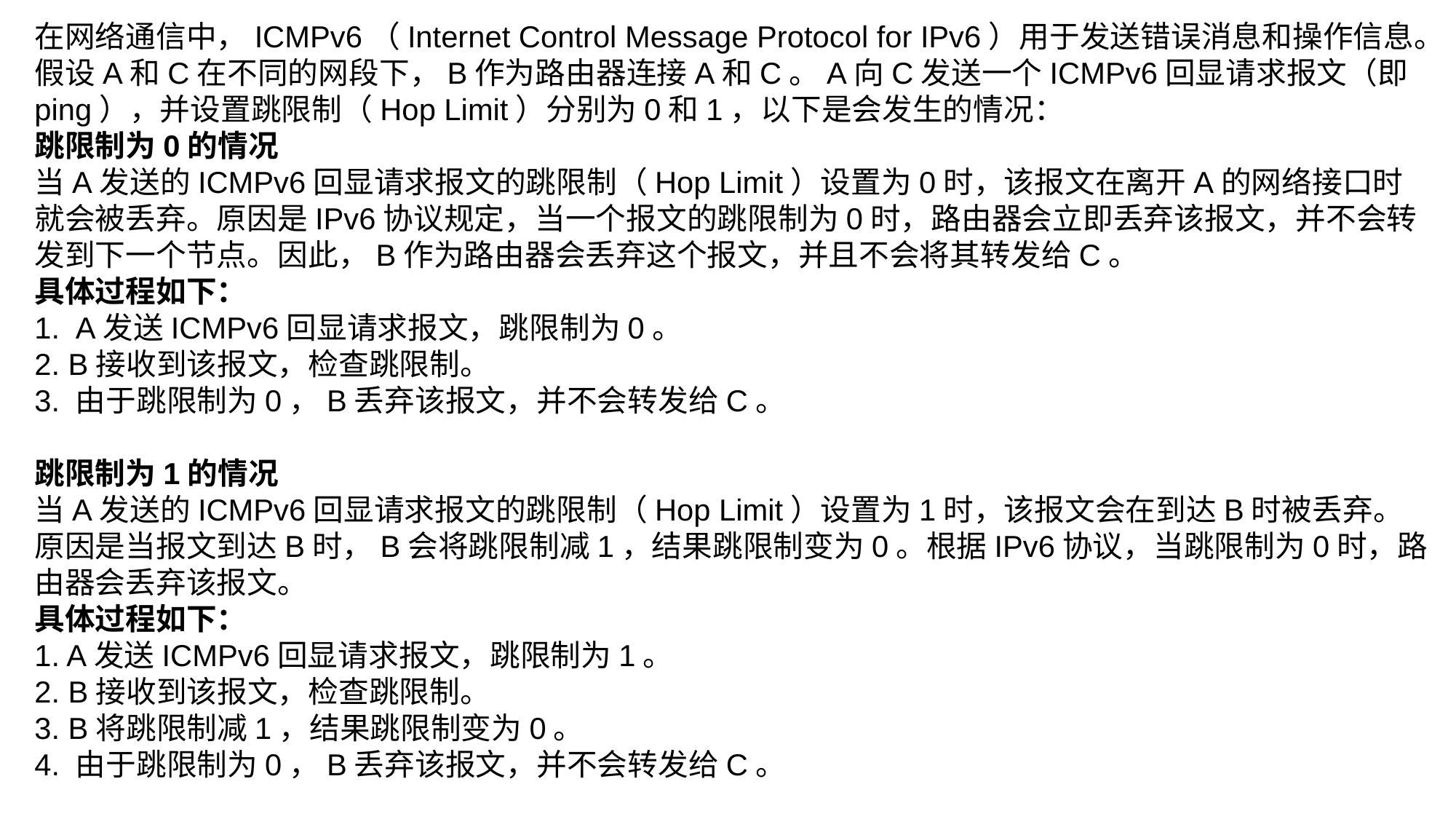

在网络通信中，ICMPv6（Internet Control Message Protocol for IPv6）用于发送错误消息和操作信息。假设A和C在不同的网段下，B作为路由器连接A和C。A向C发送一个ICMPv6回显请求报文（即ping），并设置跳限制（Hop Limit）分别为0和1，以下是会发生的情况：
跳限制为0的情况
当A发送的ICMPv6回显请求报文的跳限制（Hop Limit）设置为0时，该报文在离开A的网络接口时就会被丢弃。原因是IPv6协议规定，当一个报文的跳限制为0时，路由器会立即丢弃该报文，并不会转发到下一个节点。因此，B作为路由器会丢弃这个报文，并且不会将其转发给C。
具体过程如下：
A发送ICMPv6回显请求报文，跳限制为0。
2. B接收到该报文，检查跳限制。
3. 由于跳限制为0，B丢弃该报文，并不会转发给C。

跳限制为1的情况
当A发送的ICMPv6回显请求报文的跳限制（Hop Limit）设置为1时，该报文会在到达B时被丢弃。原因是当报文到达B时，B会将跳限制减1，结果跳限制变为0。根据IPv6协议，当跳限制为0时，路由器会丢弃该报文。
具体过程如下：
1. A发送ICMPv6回显请求报文，跳限制为1。
2. B接收到该报文，检查跳限制。
3. B将跳限制减1，结果跳限制变为0。
4. 由于跳限制为0，B丢弃该报文，并不会转发给C。